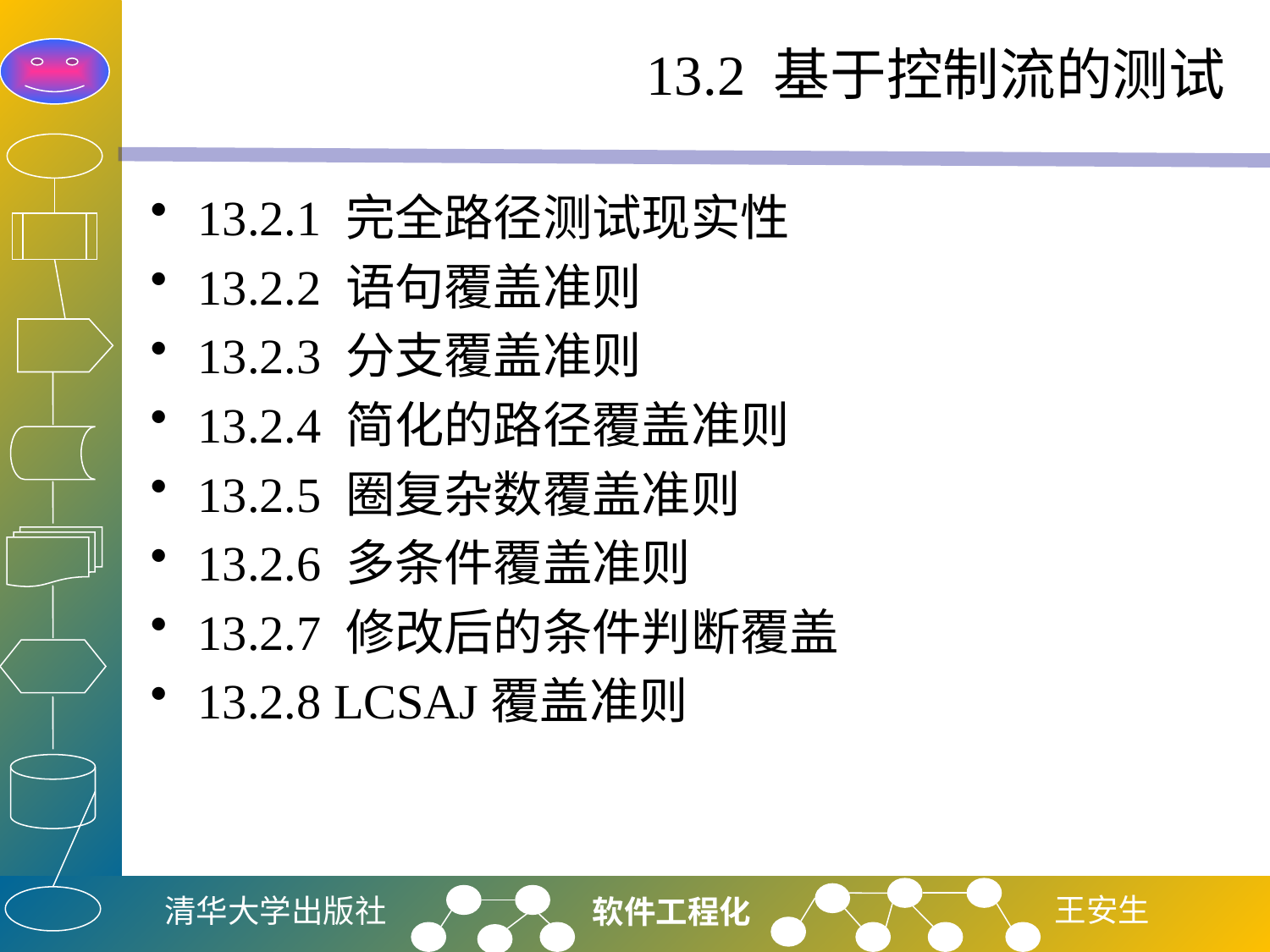

# 13.2 基于控制流的测试
13.2.1 完全路径测试现实性
13.2.2 语句覆盖准则
13.2.3 分支覆盖准则
13.2.4 简化的路径覆盖准则
13.2.5 圈复杂数覆盖准则
13.2.6 多条件覆盖准则
13.2.7 修改后的条件判断覆盖
13.2.8 LCSAJ覆盖准则